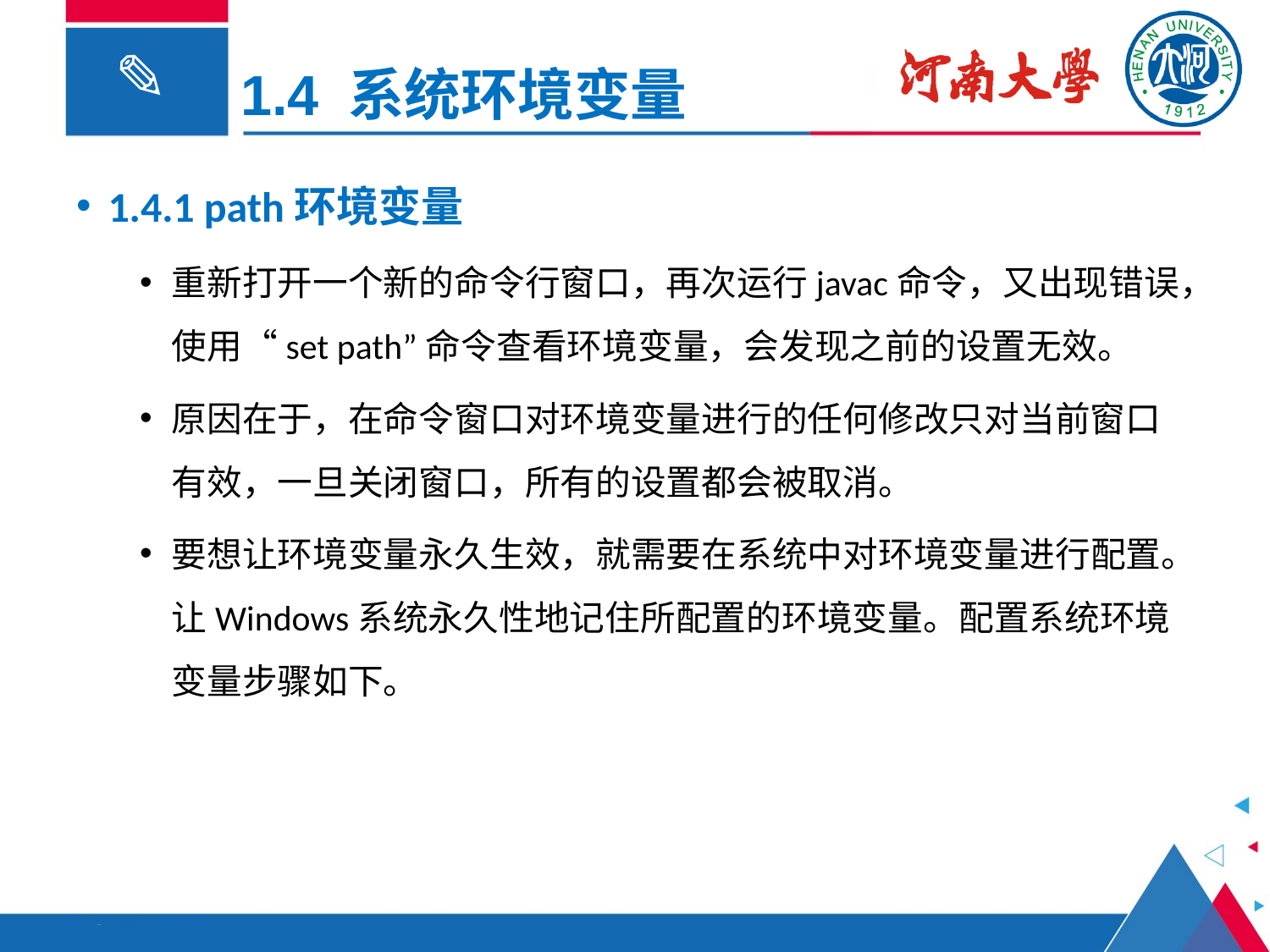

1.4 系统环境变量
1.4.1 path环境变量
重新打开一个新的命令行窗口，再次运行javac命令，又出现错误，使用“set path”命令查看环境变量，会发现之前的设置无效。
原因在于，在命令窗口对环境变量进行的任何修改只对当前窗口有效，一旦关闭窗口，所有的设置都会被取消。
要想让环境变量永久生效，就需要在系统中对环境变量进行配置。让Windows系统永久性地记住所配置的环境变量。配置系统环境变量步骤如下。